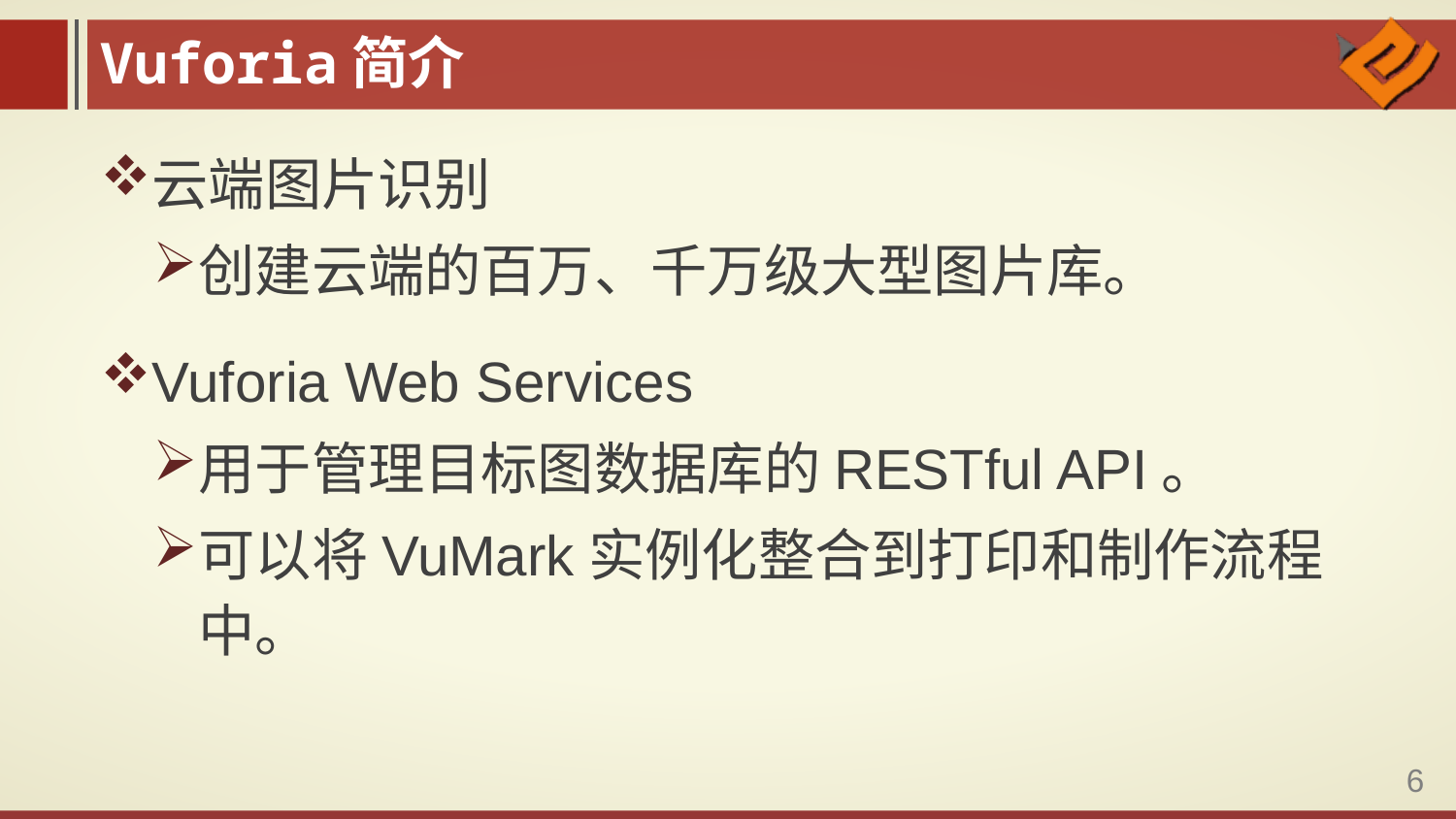

Vuforia简介
云端图片识别
创建云端的百万、千万级大型图片库。
Vuforia Web Services
用于管理目标图数据库的RESTful API。
可以将VuMark实例化整合到打印和制作流程中。